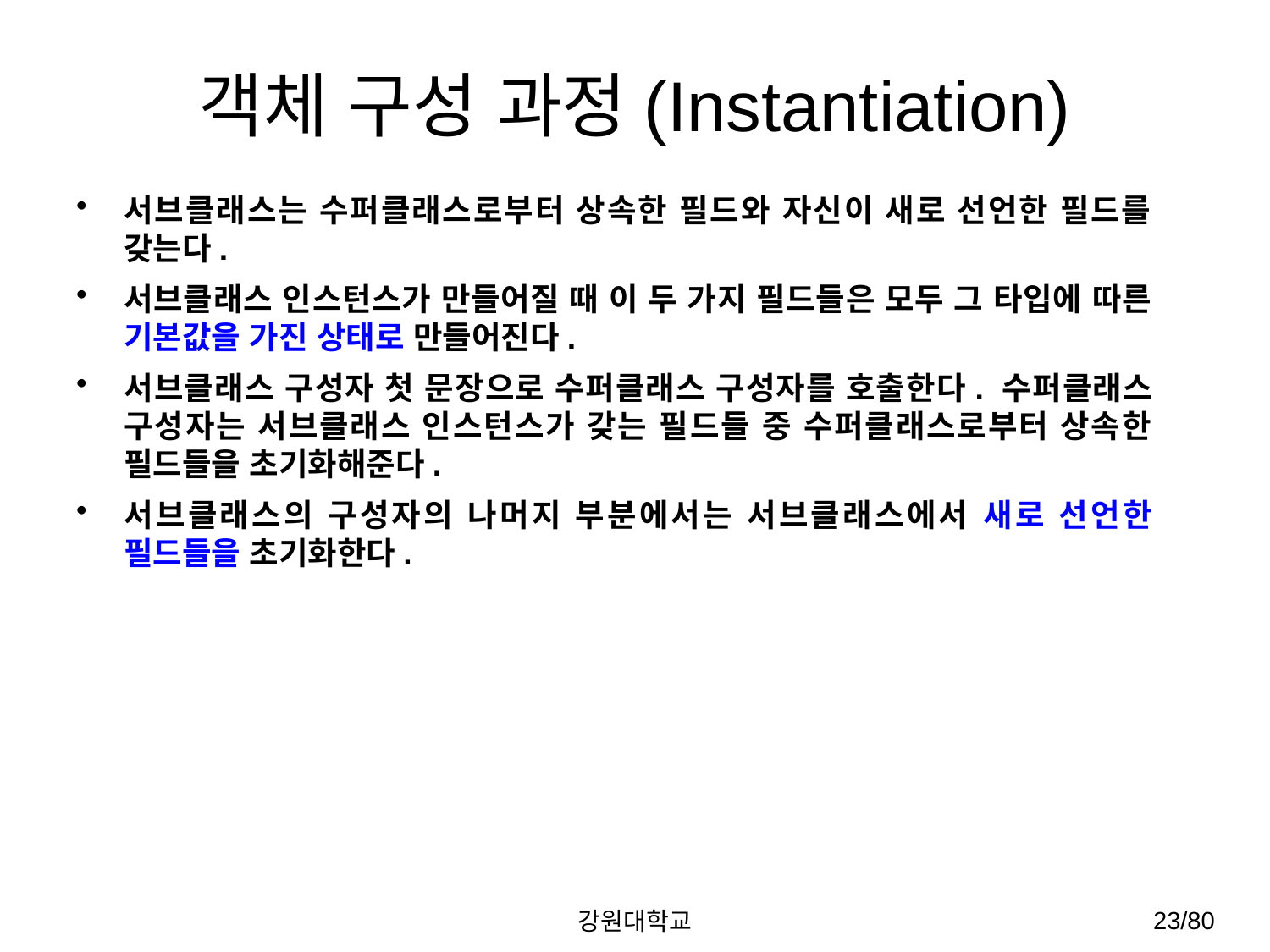

# 객체 구성 과정(Instantiation)
서브클래스는 수퍼클래스로부터 상속한 필드와 자신이 새로 선언한 필드를 갖는다.
서브클래스 인스턴스가 만들어질 때 이 두 가지 필드들은 모두 그 타입에 따른 기본값을 가진 상태로 만들어진다.
서브클래스 구성자 첫 문장으로 수퍼클래스 구성자를 호출한다. 수퍼클래스 구성자는 서브클래스 인스턴스가 갖는 필드들 중 수퍼클래스로부터 상속한 필드들을 초기화해준다.
서브클래스의 구성자의 나머지 부분에서는 서브클래스에서 새로 선언한 필드들을 초기화한다.

강원대학교